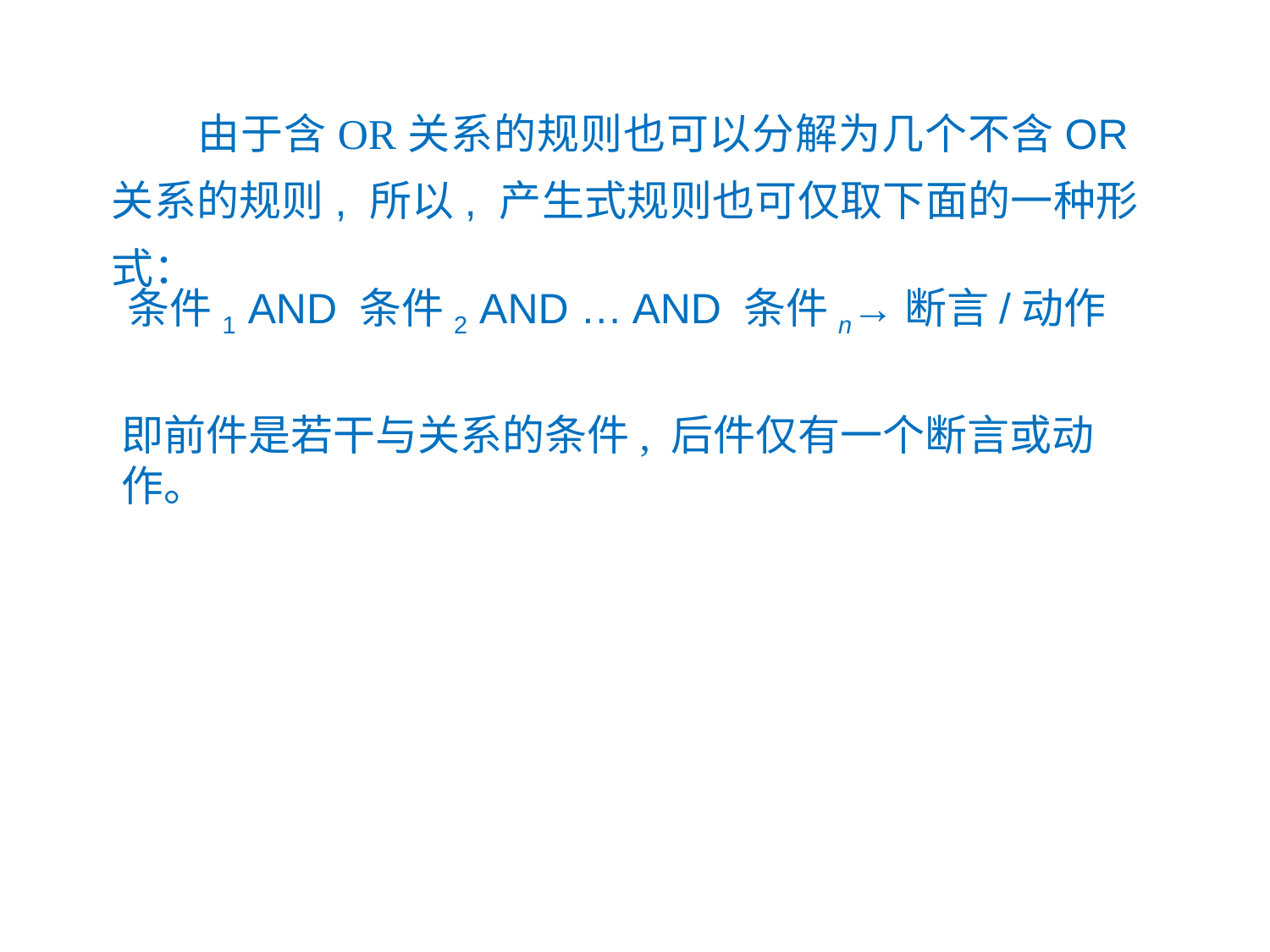

由于含OR关系的规则也可以分解为几个不含OR关系的规则, 所以, 产生式规则也可仅取下面的一种形式：
条件1 AND 条件2 AND … AND 条件n→断言/动作
即前件是若干与关系的条件, 后件仅有一个断言或动作。